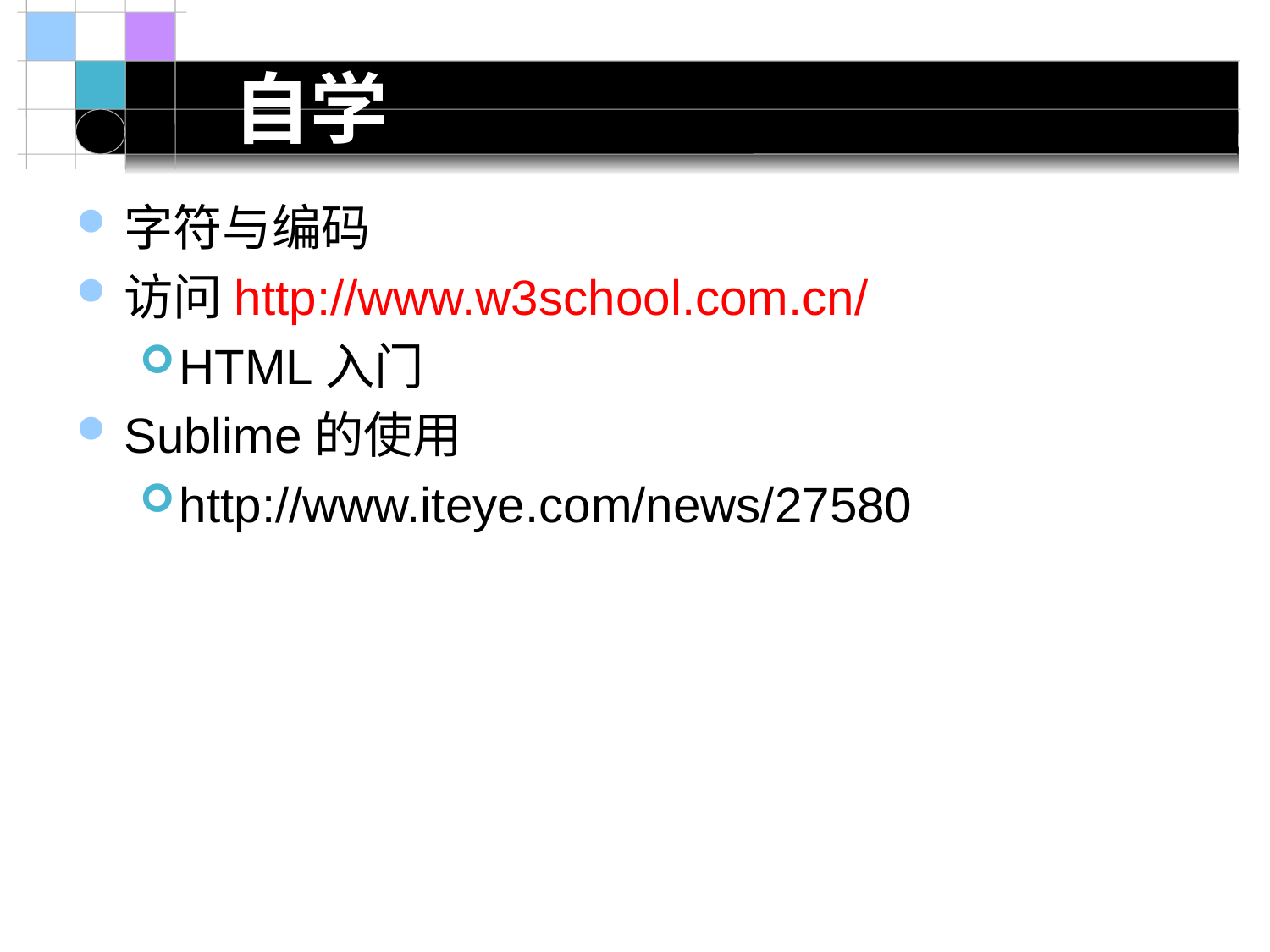

# 自学
字符与编码
访问http://www.w3school.com.cn/
HTML入门
Sublime的使用
http://www.iteye.com/news/27580